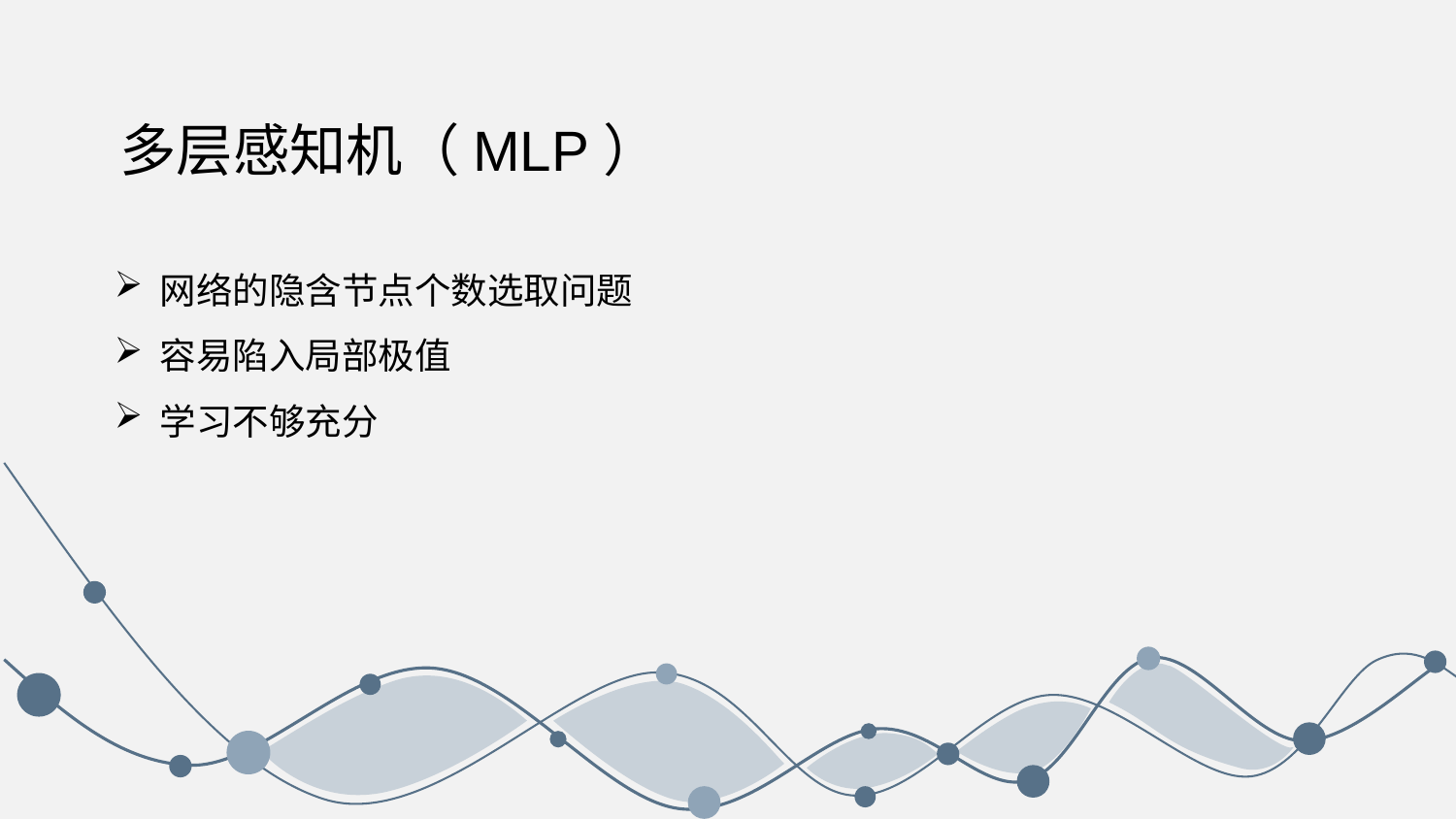

多层感知机（MLP）
网络的隐含节点个数选取问题
容易陷入局部极值
学习不够充分